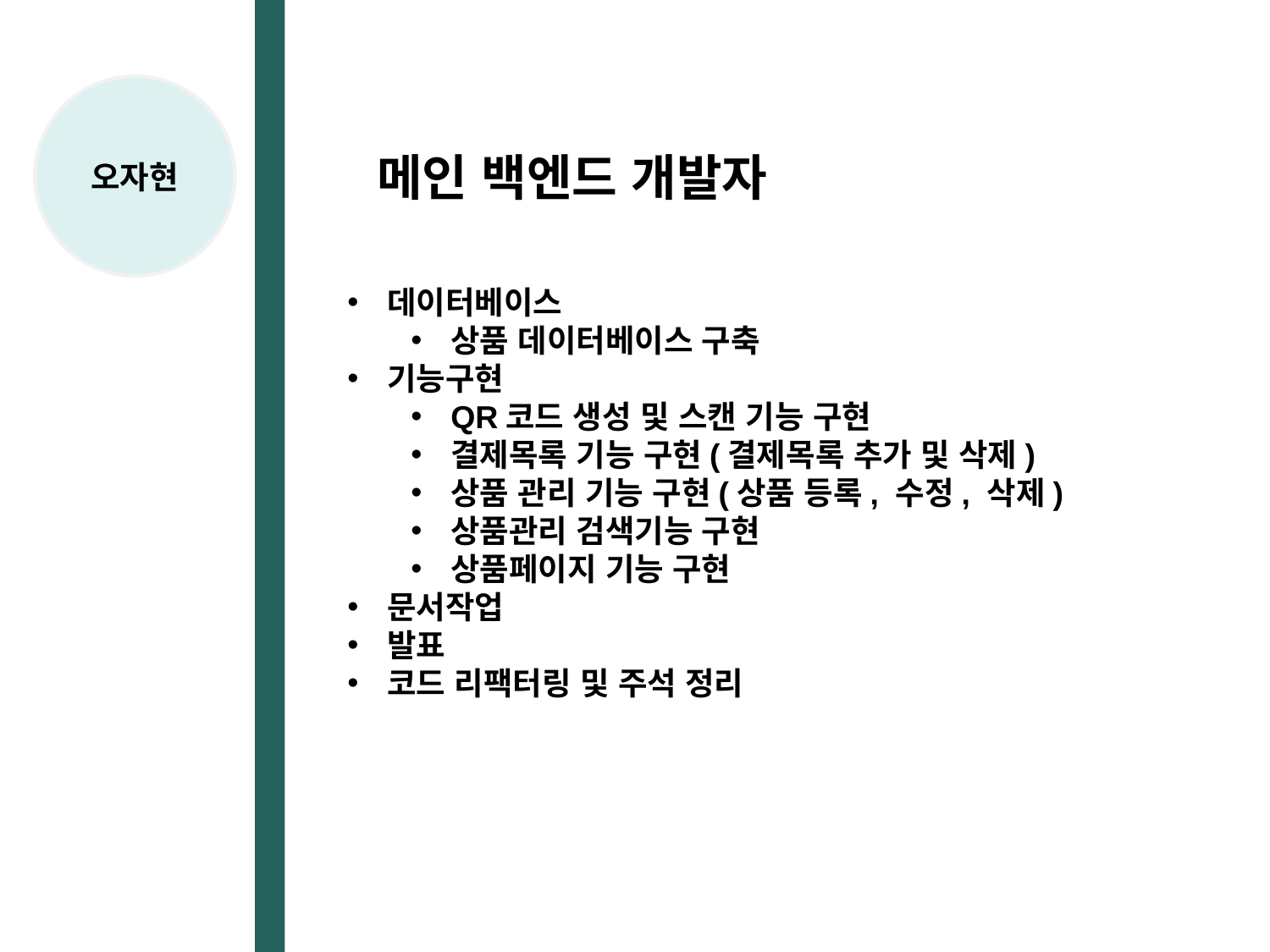

오자현
메인 백엔드 개발자
데이터베이스
상품 데이터베이스 구축
기능구현
QR코드 생성 및 스캔 기능 구현
결제목록 기능 구현(결제목록 추가 및 삭제)
상품 관리 기능 구현(상품 등록, 수정, 삭제)
상품관리 검색기능 구현
상품페이지 기능 구현
문서작업
발표
코드 리팩터링 및 주석 정리